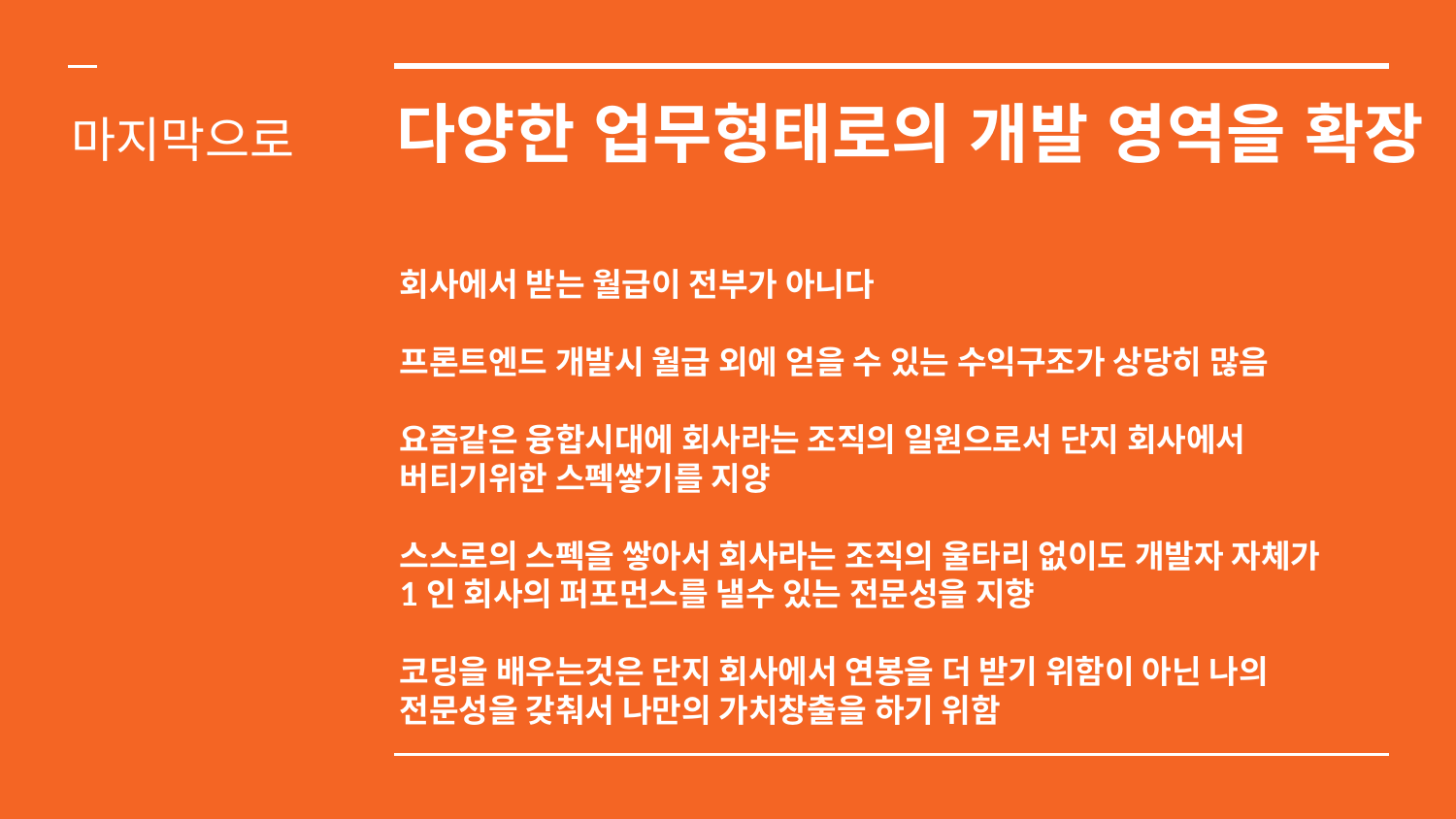

# 다양한 업무형태로의 개발 영역을 확장
마지막으로
회사에서 받는 월급이 전부가 아니다

프론트엔드 개발시 월급 외에 얻을 수 있는 수익구조가 상당히 많음

요즘같은 융합시대에 회사라는 조직의 일원으로서 단지 회사에서 버티기위한 스펙쌓기를 지양

스스로의 스펙을 쌓아서 회사라는 조직의 울타리 없이도 개발자 자체가 1인 회사의 퍼포먼스를 낼수 있는 전문성을 지향

코딩을 배우는것은 단지 회사에서 연봉을 더 받기 위함이 아닌 나의 전문성을 갖춰서 나만의 가치창출을 하기 위함